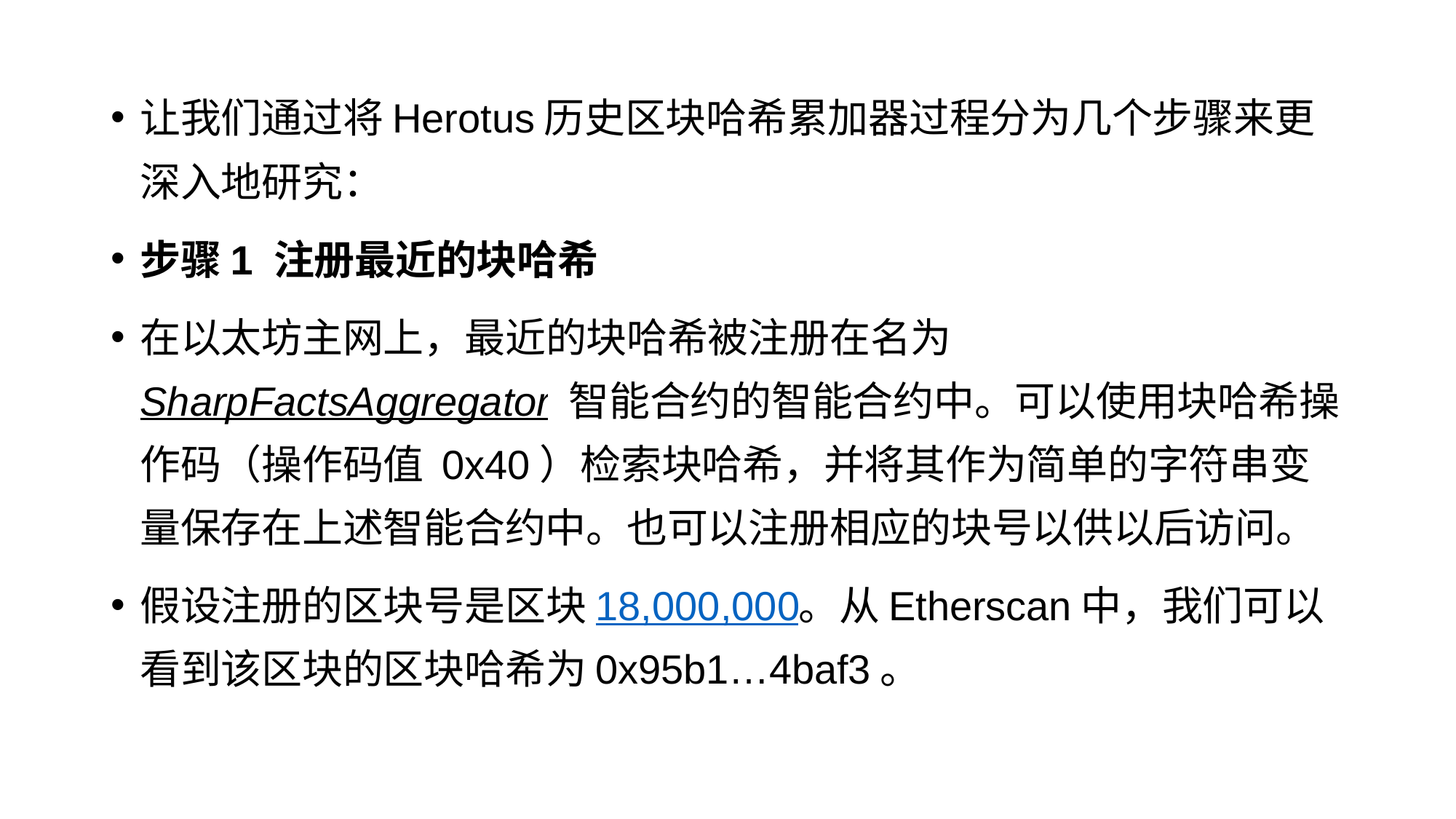

让我们通过将Herotus历史区块哈希累加器过程分为几个步骤来更深入地研究：
步骤1 注册最近的块哈希
在以太坊主网上，最近的块哈希被注册在名为SharpFactsAggregator 智能合约的智能合约中。可以使用块哈希操作码（操作码值 0x40）检索块哈希，并将其作为简单的字符串变量保存在上述智能合约中。也可以注册相应的块号以供以后访问。
假设注册的区块号是区块18,000,000。从Etherscan中，我们可以看到该区块的区块哈希为0x95b1…4baf3。